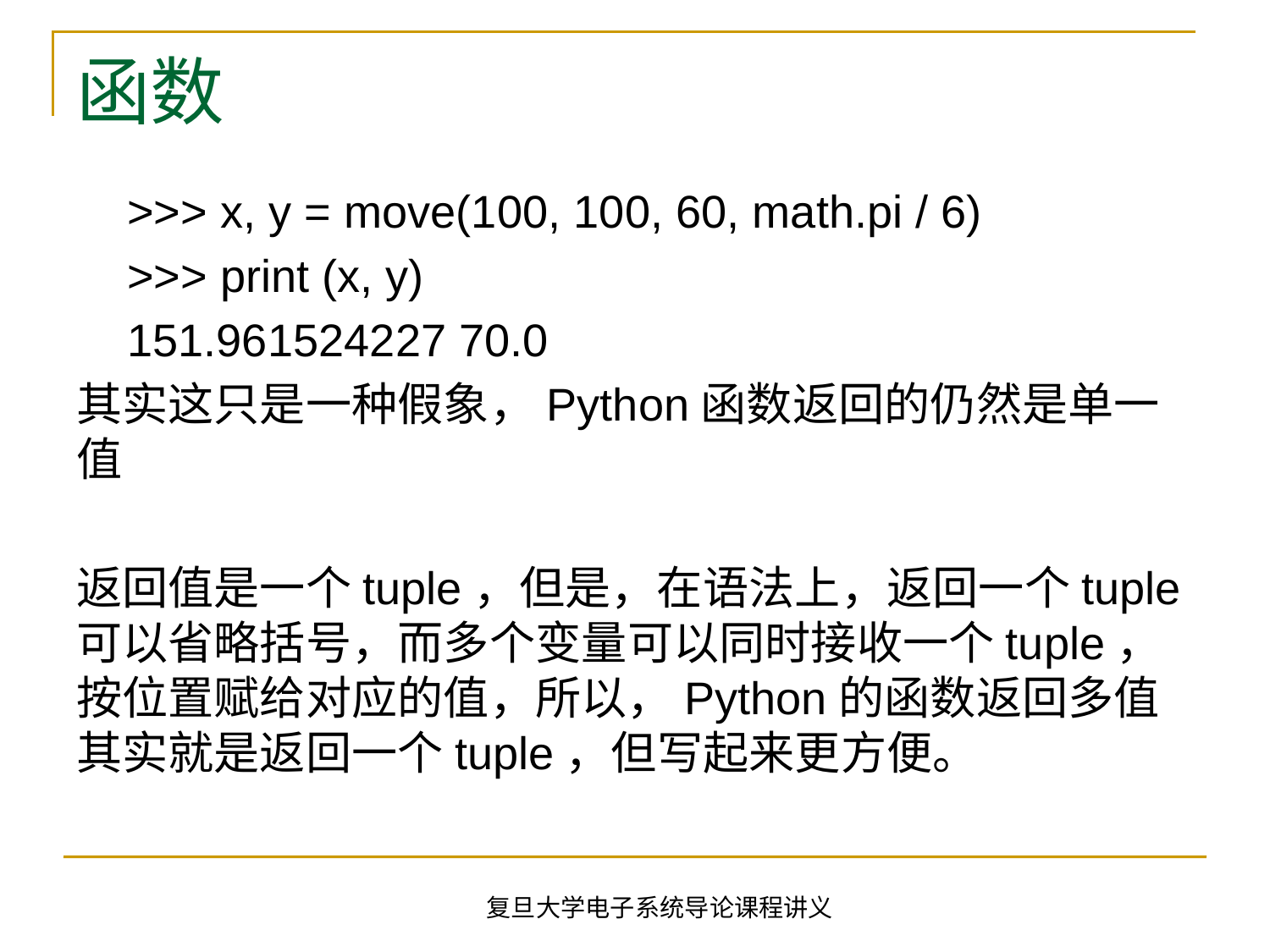

# 函数
    >>> x, y = move(100, 100, 60, math.pi / 6)
    >>> print (x, y)
    151.961524227 70.0
其实这只是一种假象，Python函数返回的仍然是单一值

返回值是一个tuple，但是，在语法上，返回一个tuple可以省略括号，而多个变量可以同时接收一个tuple，按位置赋给对应的值，所以，Python的函数返回多值其实就是返回一个tuple，但写起来更方便。